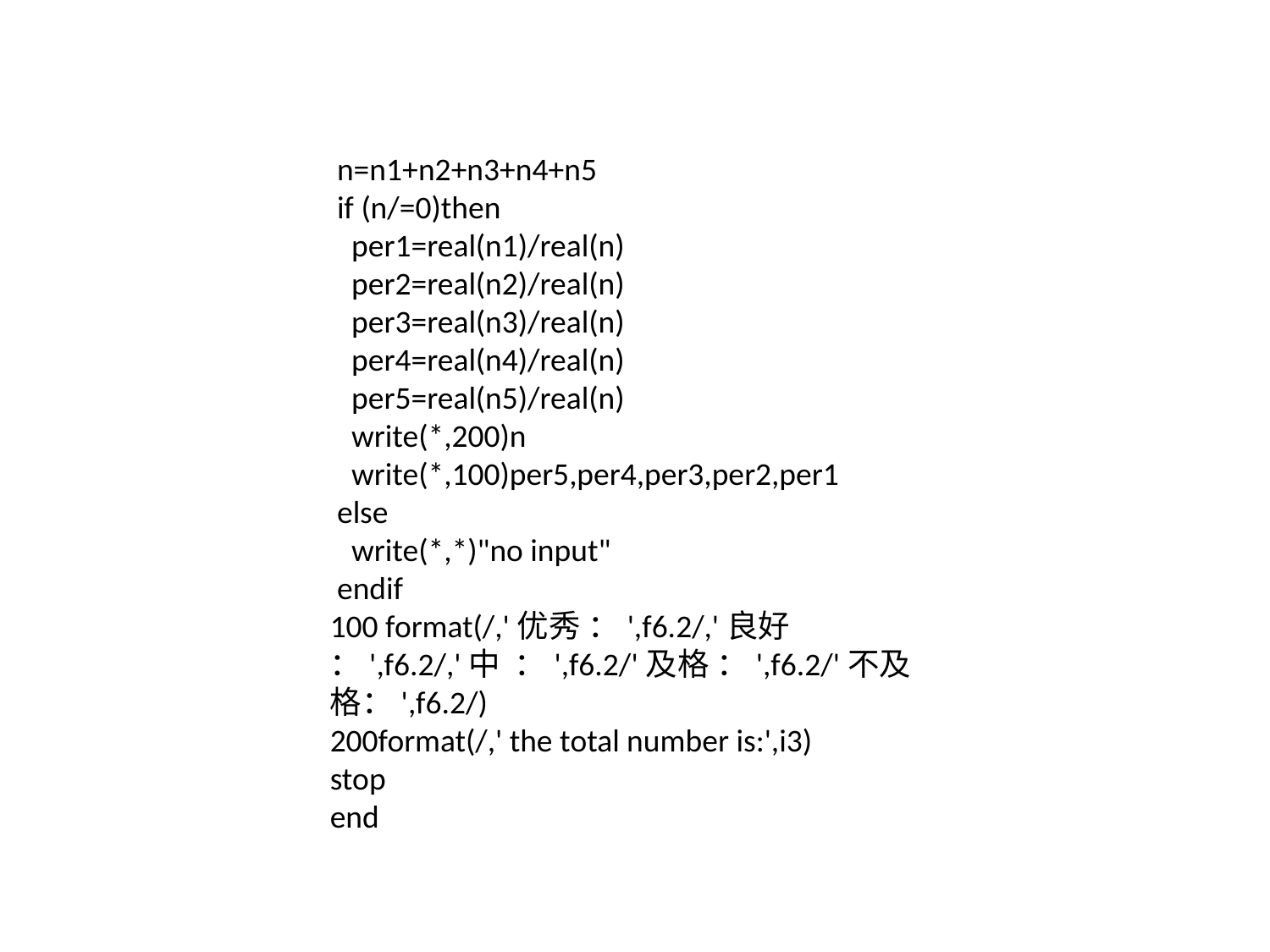

n=n1+n2+n3+n4+n5
 if (n/=0)then
   per1=real(n1)/real(n)
   per2=real(n2)/real(n)
   per3=real(n3)/real(n)
   per4=real(n4)/real(n)
   per5=real(n5)/real(n)
   write(*,200)n
   write(*,100)per5,per4,per3,per2,per1
 else
   write(*,*)"no input"
 endif
100 format(/,'优秀 ：',f6.2/,'良好 ：',f6.2/,'中  ：',f6.2/'及格 ：',f6.2/'不及格：',f6.2/)
200format(/,' the total number is:',i3)
stop
end